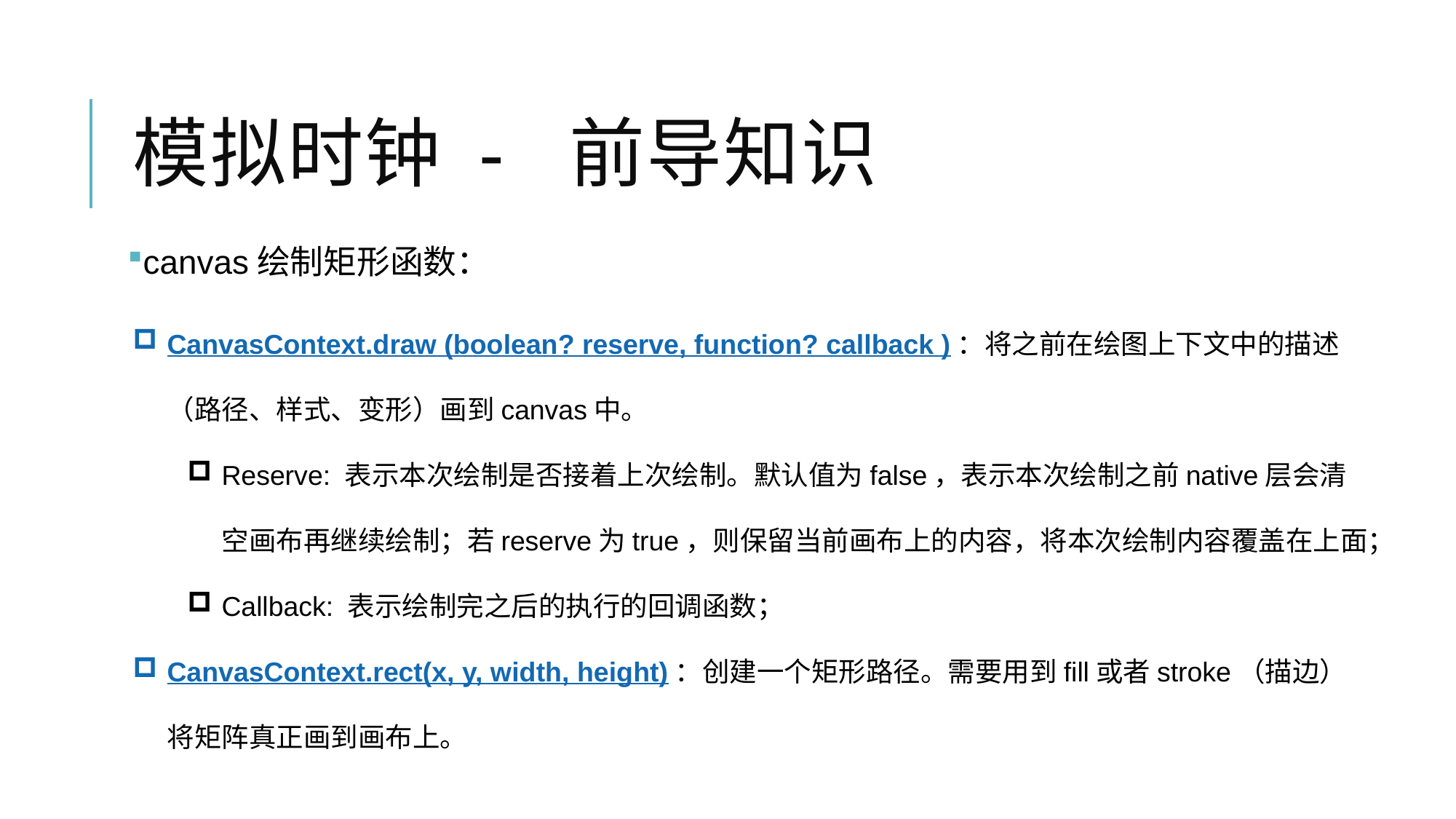

# 模拟时钟 -  前导知识
canvas绘制矩形函数：
CanvasContext.draw (boolean? reserve, function? callback )：将之前在绘图上下文中的描述（路径、样式、变形）画到canvas中。
Reserve: 表示本次绘制是否接着上次绘制。默认值为false，表示本次绘制之前native层会清空画布再继续绘制；若reserve为true，则保留当前画布上的内容，将本次绘制内容覆盖在上面；
Callback: 表示绘制完之后的执行的回调函数；
CanvasContext.rect(x, y, width, height)：创建一个矩形路径。需要用到fill或者stroke（描边）将矩阵真正画到画布上。